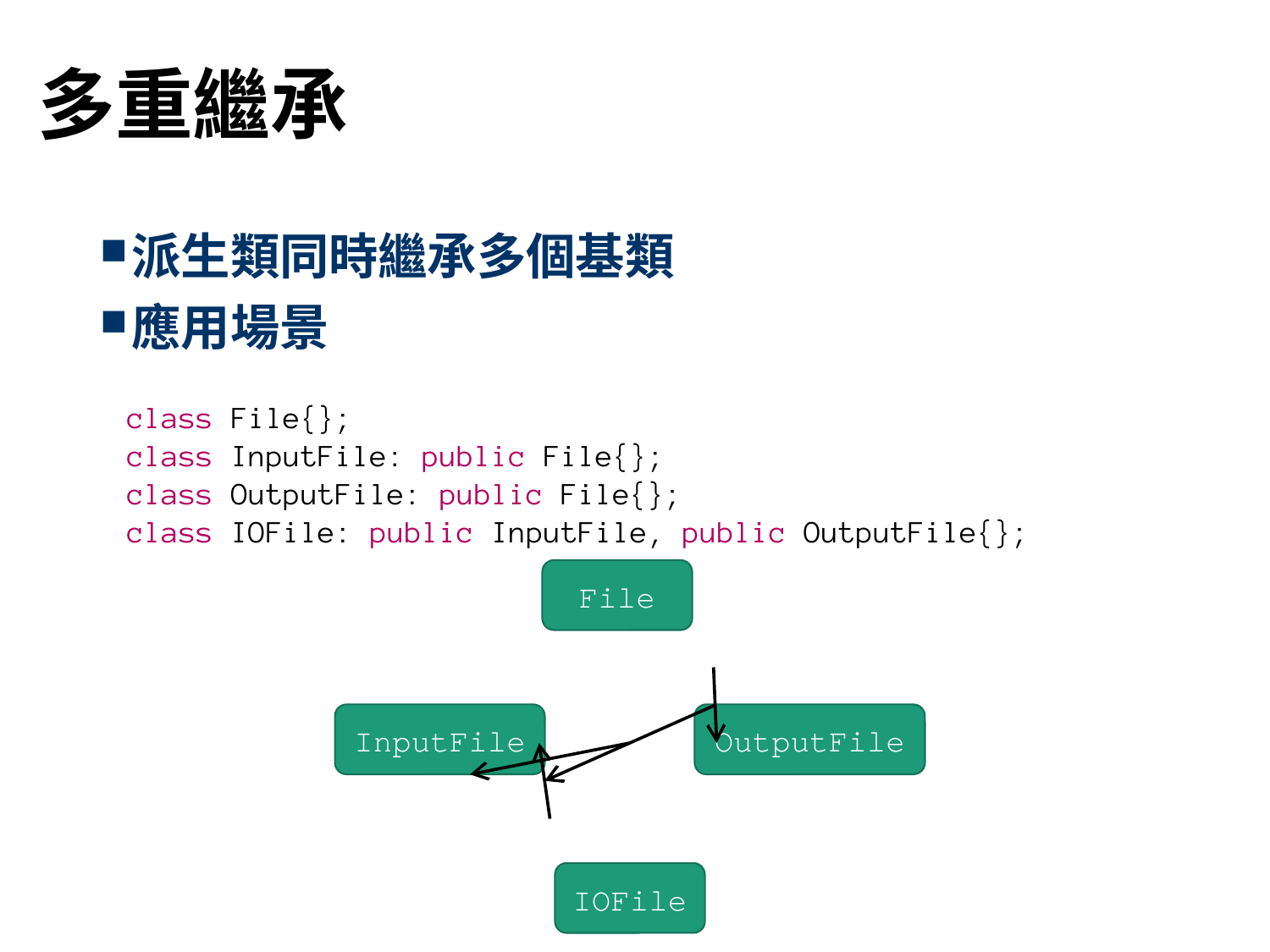

# 多重繼承
派生類同時繼承多個基類
應用場景

class File{};
class InputFile: public File{};
class OutputFile: public File{};
class IOFile: public InputFile, public OutputFile{};
File
InputFile
OutputFile
IOFile